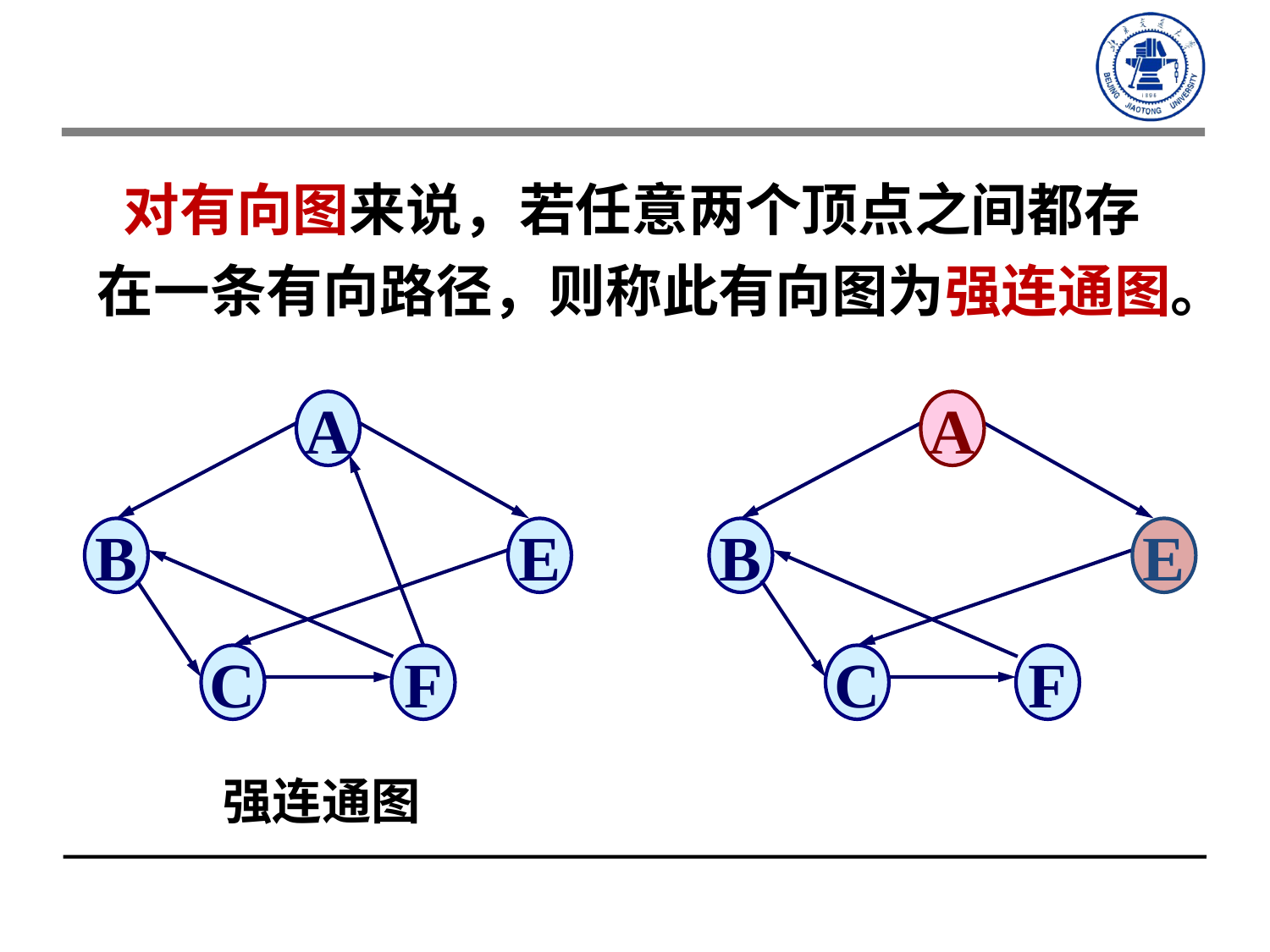

对有向图来说，若任意两个顶点之间都存在一条有向路径，则称此有向图为强连通图。
A

B
E

C
F

A

B
E

C
F

强连通图